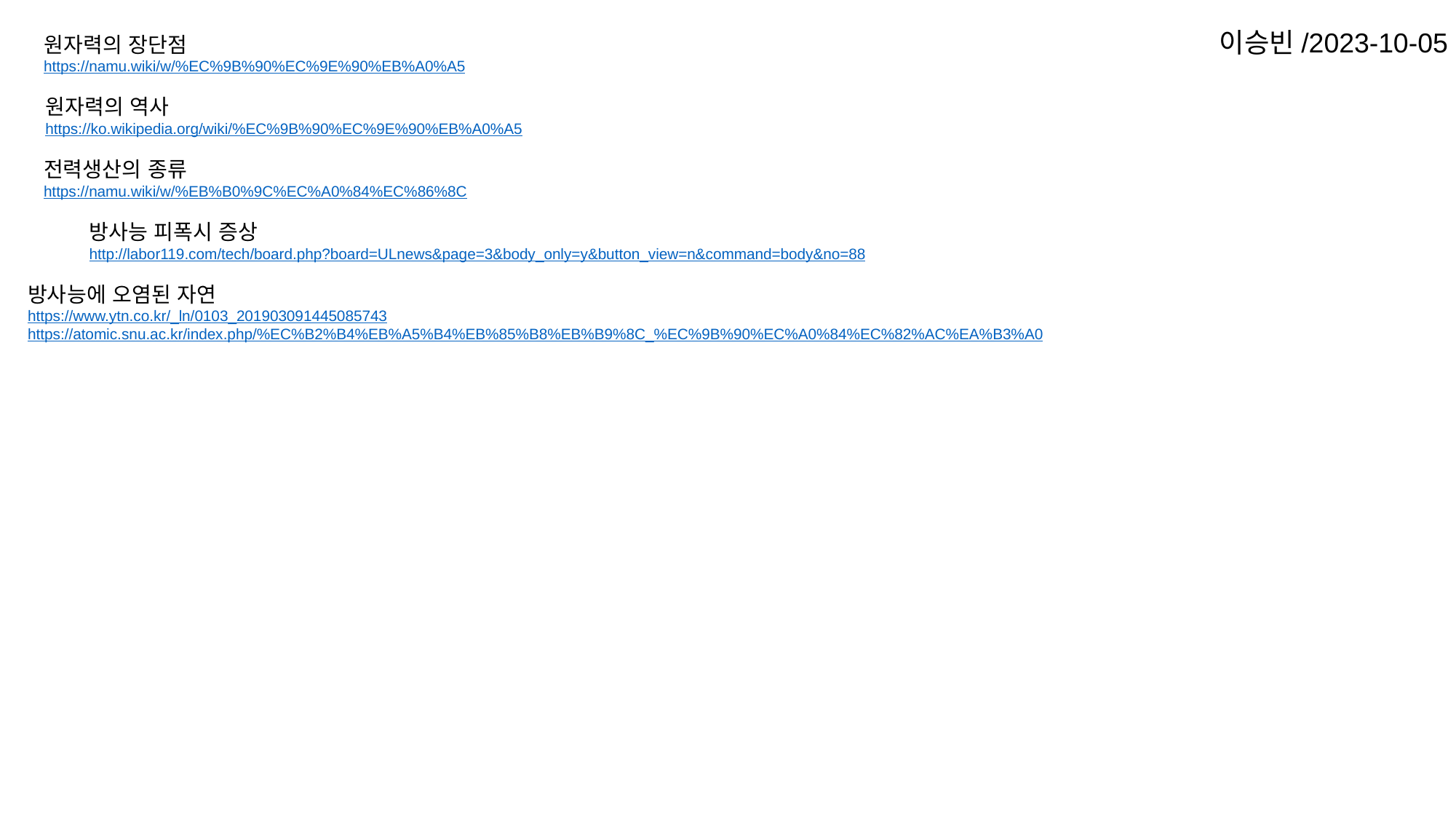

이승빈/2023-10-05
원자력의 장단점
https://namu.wiki/w/%EC%9B%90%EC%9E%90%EB%A0%A5
원자력의 역사
https://ko.wikipedia.org/wiki/%EC%9B%90%EC%9E%90%EB%A0%A5
전력생산의 종류
https://namu.wiki/w/%EB%B0%9C%EC%A0%84%EC%86%8C
방사능 피폭시 증상
http://labor119.com/tech/board.php?board=ULnews&page=3&body_only=y&button_view=n&command=body&no=88
방사능에 오염된 자연
https://www.ytn.co.kr/_ln/0103_201903091445085743
https://atomic.snu.ac.kr/index.php/%EC%B2%B4%EB%A5%B4%EB%85%B8%EB%B9%8C_%EC%9B%90%EC%A0%84%EC%82%AC%EA%B3%A0